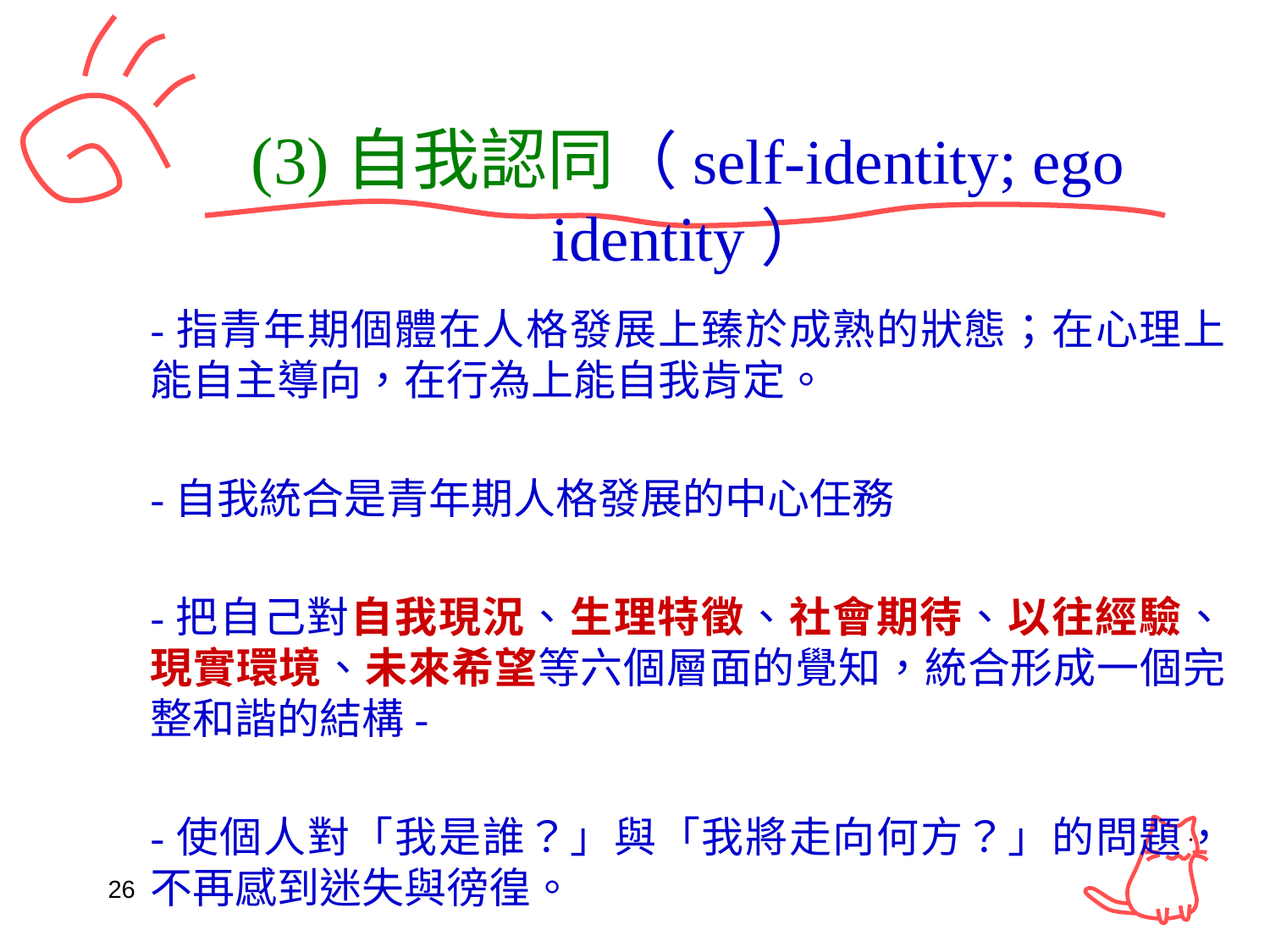

# (3)自我認同（self-identity; ego identity）
-指青年期個體在人格發展上臻於成熟的狀態；在心理上能自主導向，在行為上能自我肯定。

-自我統合是青年期人格發展的中心任務

-把自己對自我現況、生理特徵、社會期待、以往經驗、現實環境、未來希望等六個層面的覺知，統合形成一個完整和諧的結構-

-使個人對「我是誰？」與「我將走向何方？」的問題，不再感到迷失與徬徨。

26